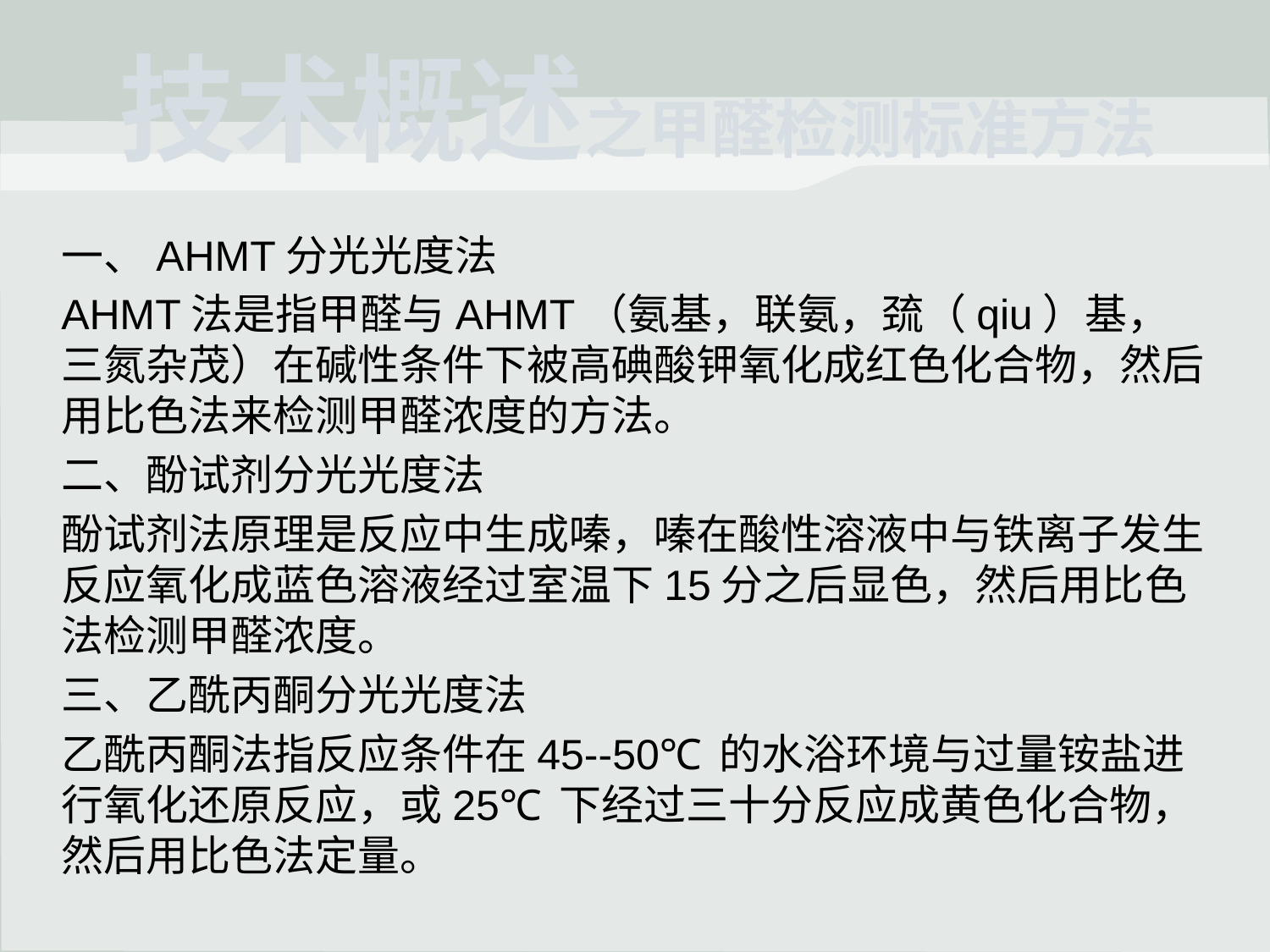

# 技术概述之甲醛检测标准方法
一、AHMT分光光度法
AHMT法是指甲醛与AHMT（氨基，联氨，巯（qiu）基，三氮杂茂）在碱性条件下被高碘酸钾氧化成红色化合物，然后用比色法来检测甲醛浓度的方法。
二、酚试剂分光光度法
酚试剂法原理是反应中生成嗪，嗪在酸性溶液中与铁离子发生反应氧化成蓝色溶液经过室温下15分之后显色，然后用比色法检测甲醛浓度。
三、乙酰丙酮分光光度法
乙酰丙酮法指反应条件在45--50℃的水浴环境与过量铵盐进行氧化还原反应，或25℃下经过三十分反应成黄色化合物，然后用比色法定量。